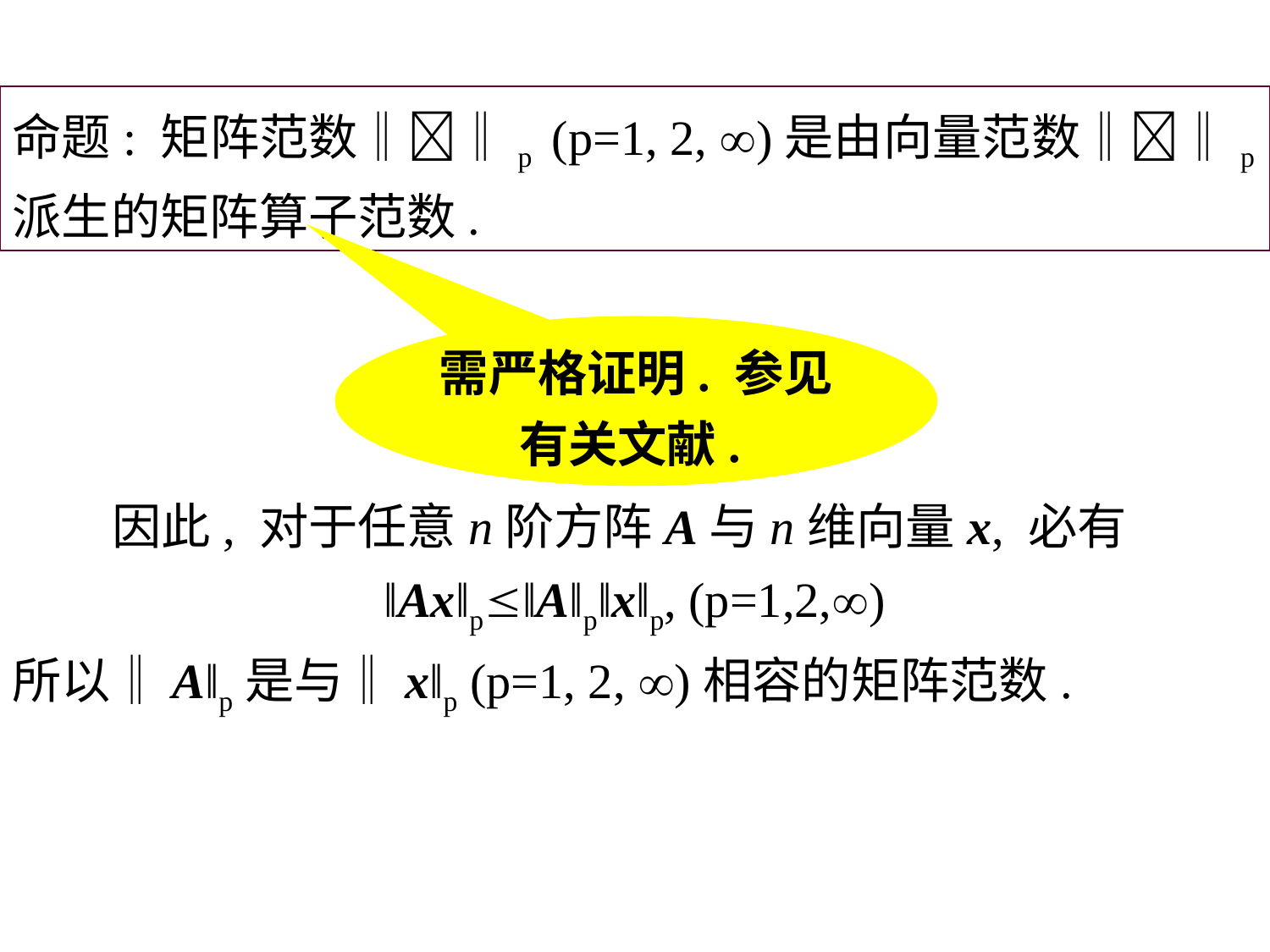

命题: 矩阵范数‖•‖p  (p=1, 2, ∞)是由向量范数‖•‖p派生的矩阵算子范数.
需严格证明. 参见有关文献.
        因此, 对于任意n阶方阵A与n维向量x, 必有
‖Ax‖p≤‖A‖p‖x‖p, (p=1,2,∞)
所以‖A‖p是与‖x‖p (p=1, 2, ∞)相容的矩阵范数.